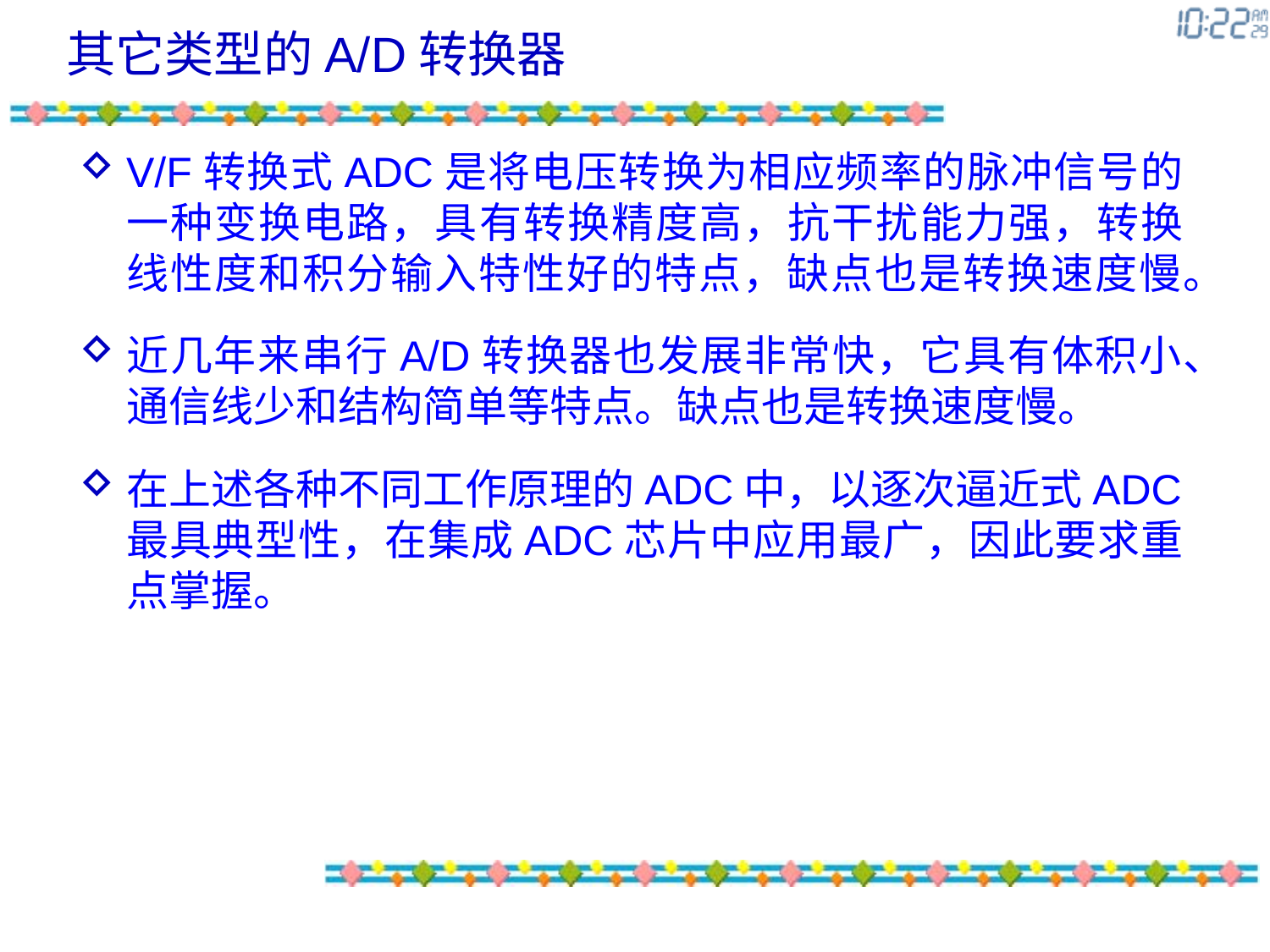

其它类型的A/D转换器
V/F转换式ADC是将电压转换为相应频率的脉冲信号的一种变换电路，具有转换精度高，抗干扰能力强，转换线性度和积分输入特性好的特点，缺点也是转换速度慢。
近几年来串行A/D转换器也发展非常快，它具有体积小、通信线少和结构简单等特点。缺点也是转换速度慢。
在上述各种不同工作原理的ADC中，以逐次逼近式ADC最具典型性，在集成ADC芯片中应用最广，因此要求重点掌握。